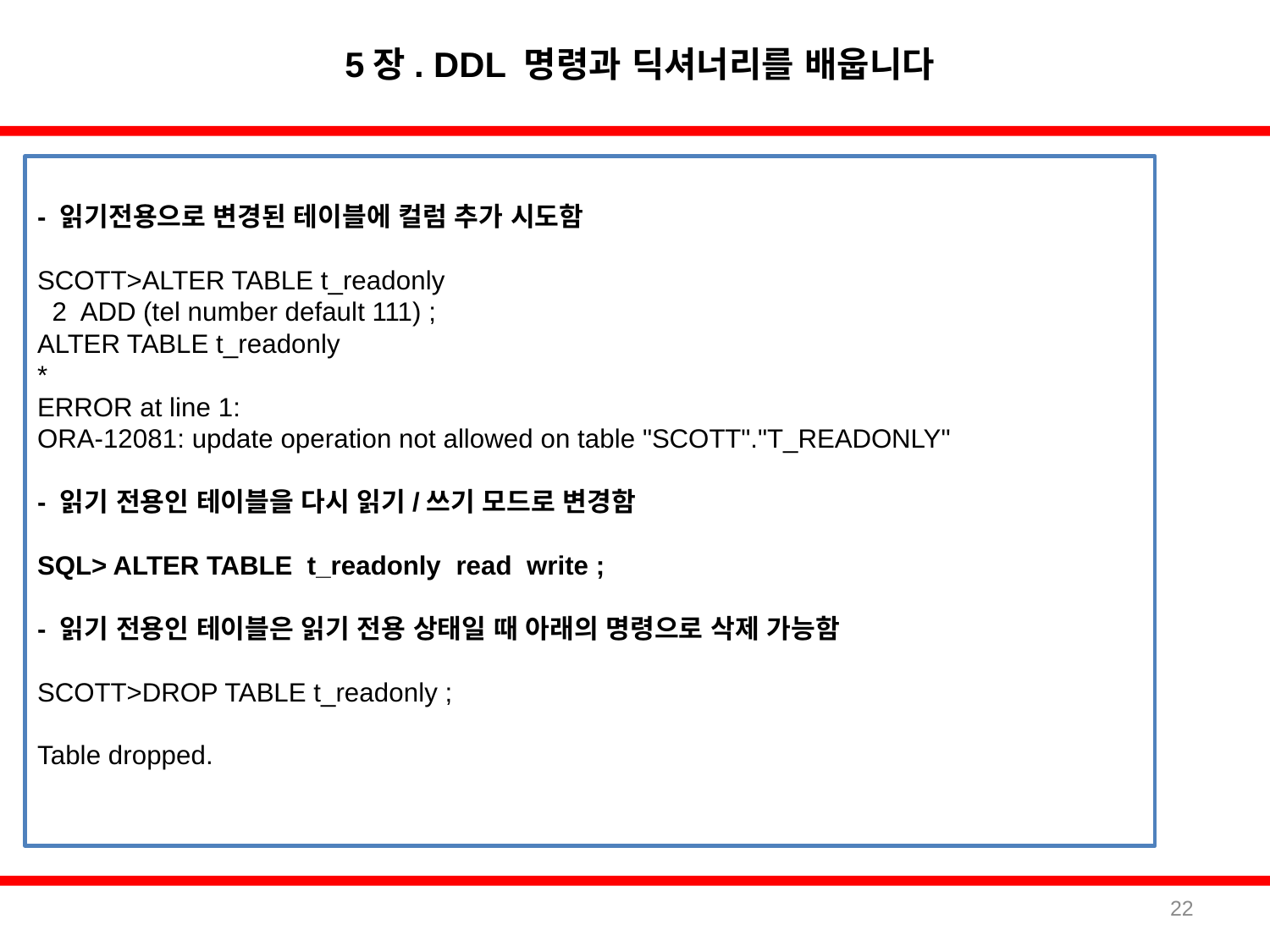

5장. DDL 명령과 딕셔너리를 배웁니다

- 읽기전용으로 변경된 테이블에 컬럼 추가 시도함

SCOTT>ALTER TABLE t_readonly
  2  ADD (tel number default 111) ;
ALTER TABLE t_readonly
*
ERROR at line 1:
ORA-12081: update operation not allowed on table "SCOTT"."T_READONLY"

- 읽기 전용인 테이블을 다시 읽기/쓰기 모드로 변경함

SQL> ALTER TABLE  t_readonly  read  write ;

- 읽기 전용인 테이블은 읽기 전용 상태일 때 아래의 명령으로 삭제 가능함

SCOTT>DROP TABLE t_readonly ;

Table dropped.

22